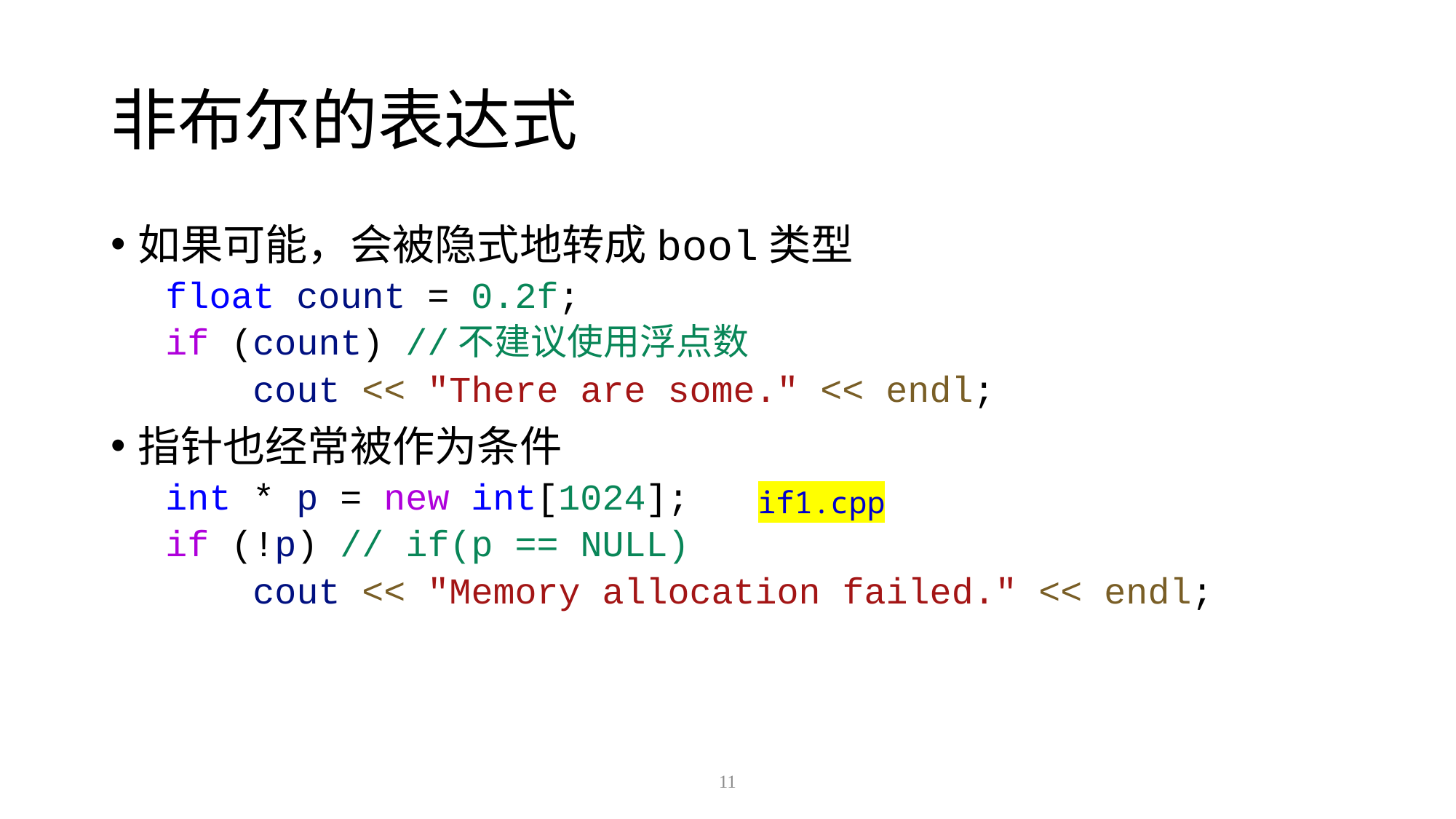

# 非布尔的表达式
如果可能，会被隐式地转成bool类型
float count = 0.2f;
if (count) //不建议使用浮点数
    cout << "There are some." << endl;
指针也经常被作为条件
int * p = new int[1024];
if (!p) // if(p == NULL)
    cout << "Memory allocation failed." << endl;

if1.cpp
11